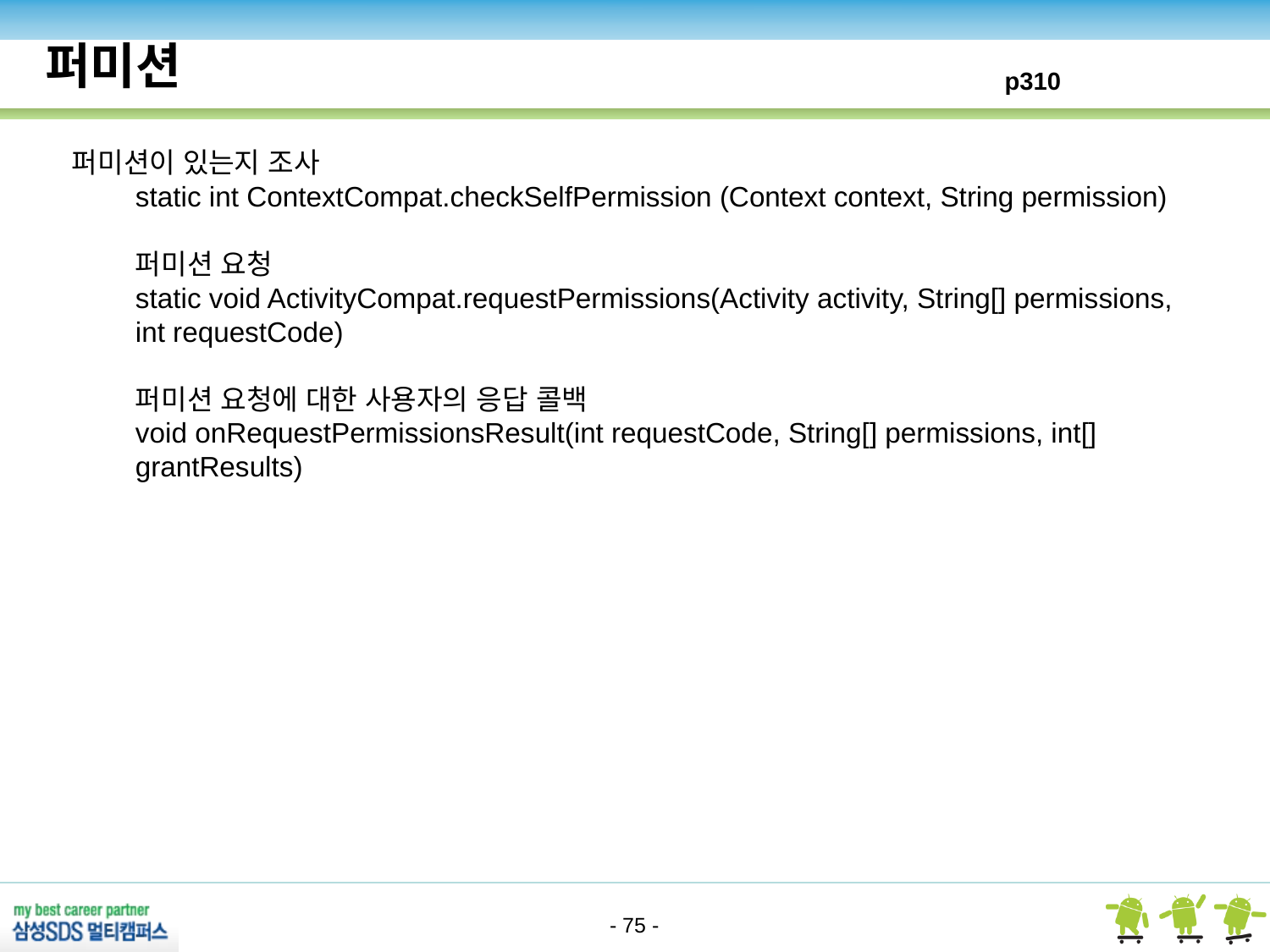

퍼미션
p310
퍼미션이 있는지 조사
static int ContextCompat.checkSelfPermission (Context context, String permission)

퍼미션 요청
static void ActivityCompat.requestPermissions(Activity activity, String[] permissions, int requestCode)

퍼미션 요청에 대한 사용자의 응답 콜백
void onRequestPermissionsResult(int requestCode, String[] permissions, int[] grantResults)

- 75 -